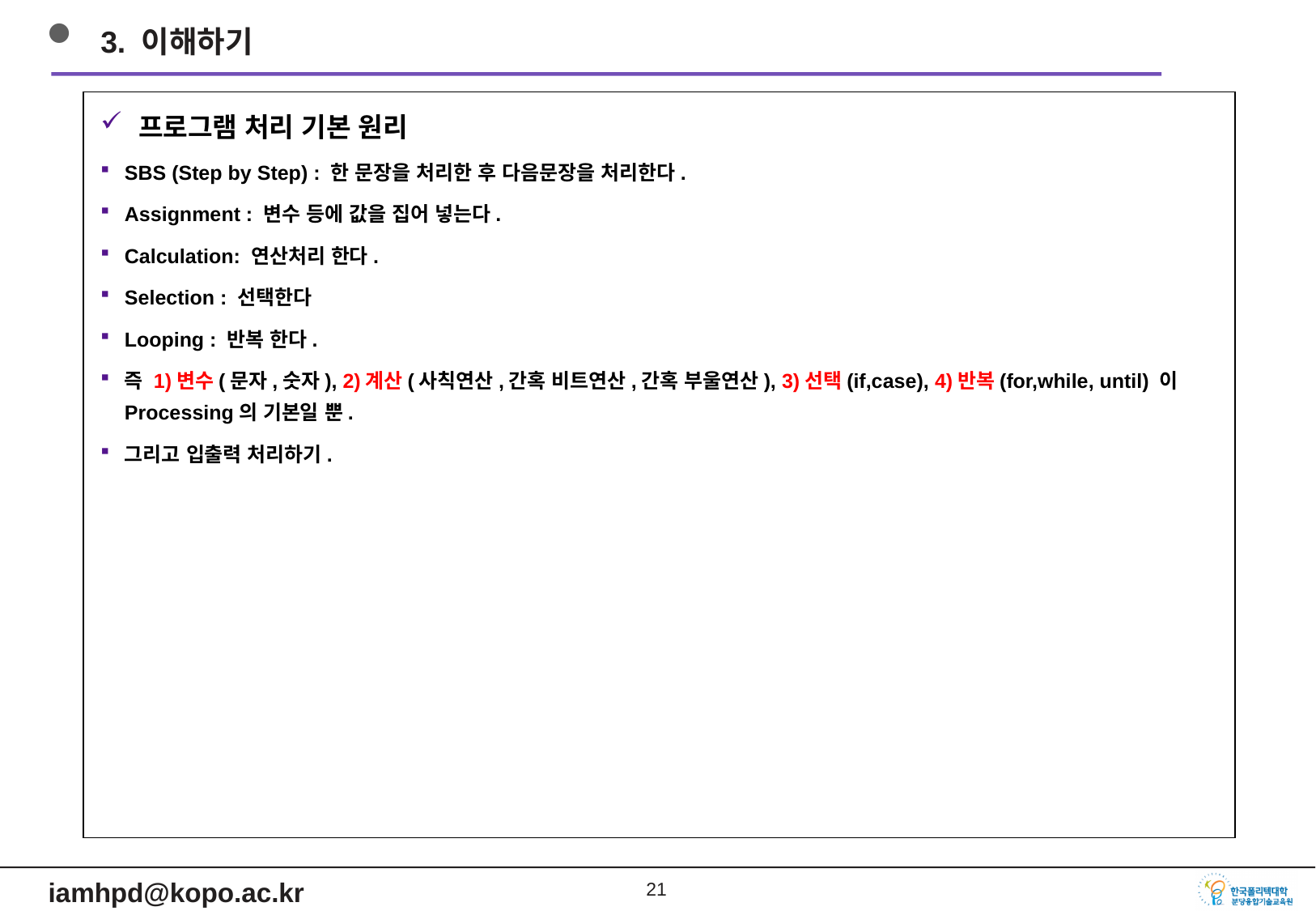

3. 이해하기
프로그램 처리 기본 원리
SBS (Step by Step) : 한 문장을 처리한 후 다음문장을 처리한다.
Assignment : 변수 등에 값을 집어 넣는다.
Calculation: 연산처리 한다.
Selection : 선택한다
Looping : 반복 한다.
즉 1)변수(문자,숫자), 2)계산(사칙연산,간혹 비트연산,간혹 부울연산), 3)선택(if,case), 4)반복(for,while, until) 이 Processing의 기본일 뿐.
그리고 입출력 처리하기.

21